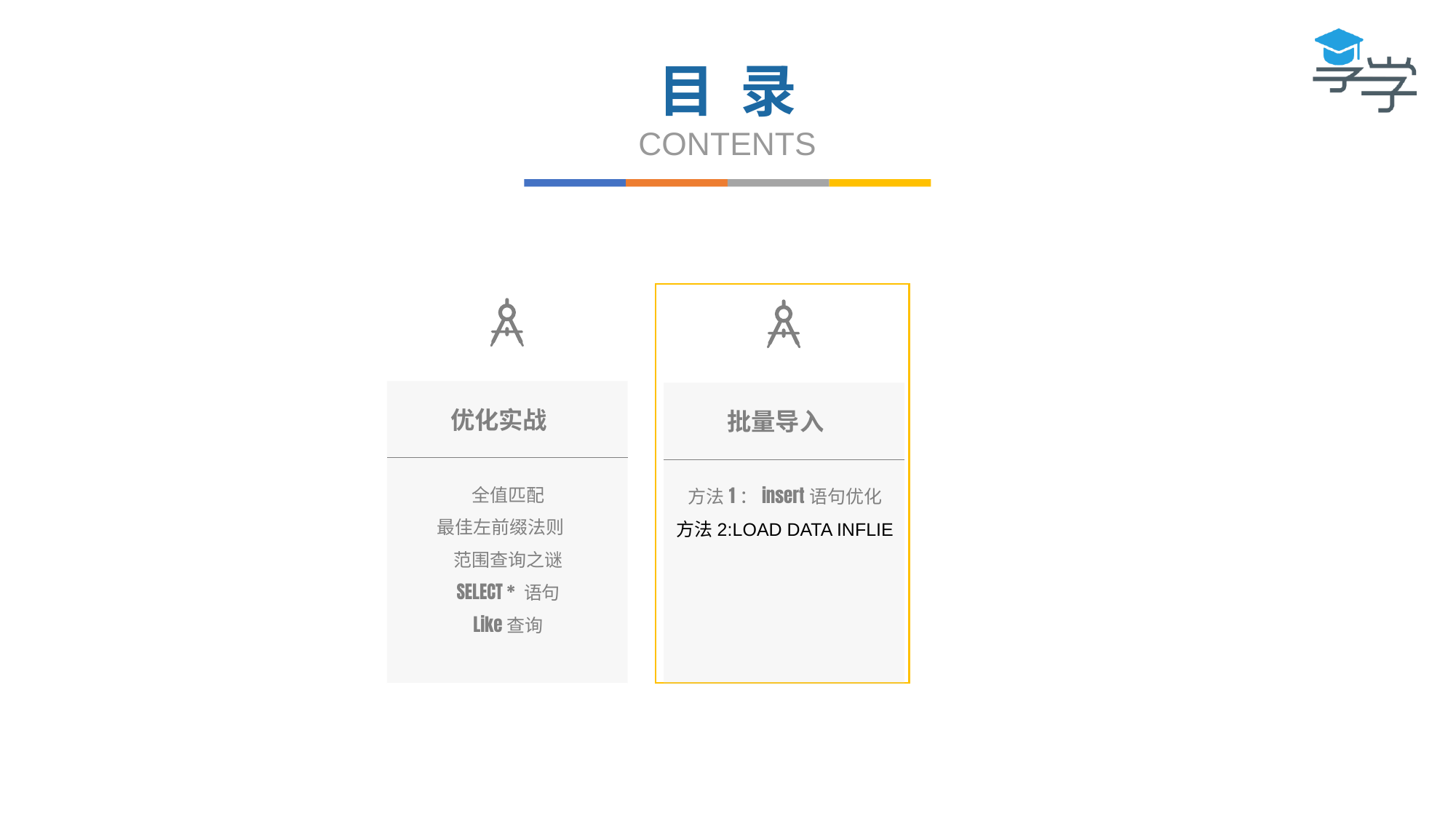

目  录
CONTENTS

优化实战
批量导入
全值匹配
最佳左前缀法则
范围查询之谜
SELECT * 语句
Like查询
方法1：insert语句优化
方法2:LOAD DATA INFLIE